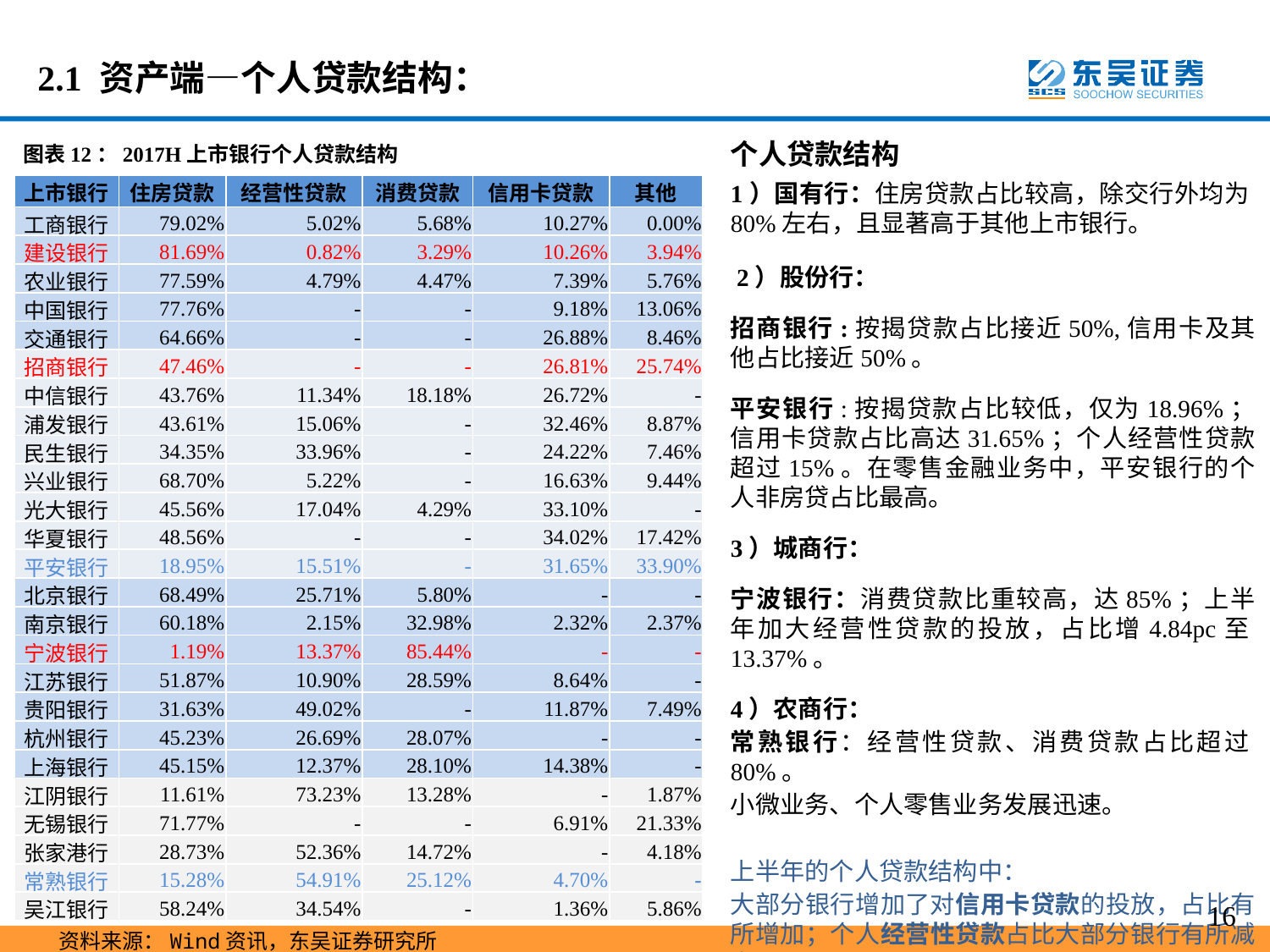

2.1 资产端—个人贷款结构：
个人贷款结构
1）国有行：住房贷款占比较高，除交行外均为80%左右，且显著高于其他上市银行。
 2）股份行：
招商银行:按揭贷款占比接近50%,信用卡及其他占比接近50%。
平安银行:按揭贷款占比较低，仅为18.96%；信用卡贷款占比高达31.65%；个人经营性贷款超过15%。在零售金融业务中，平安银行的个人非房贷占比最高。
3）城商行：
宁波银行：消费贷款比重较高，达85%；上半年加大经营性贷款的投放，占比增4.84pc至13.37%。
4）农商行：
常熟银行：经营性贷款、消费贷款占比超过80%。
小微业务、个人零售业务发展迅速。

上半年的个人贷款结构中：
大部分银行增加了对信用卡贷款的投放，占比有所增加；个人经营性贷款占比大部分银行有所减少。
图表12：2017H上市银行个人贷款结构
| 上市银行 | 住房贷款 | 经营性贷款 | 消费贷款 | 信用卡贷款 | 其他 |
| --- | --- | --- | --- | --- | --- |
| 工商银行 | 79.02% | 5.02% | 5.68% | 10.27% | 0.00% |
| 建设银行 | 81.69% | 0.82% | 3.29% | 10.26% | 3.94% |
| 农业银行 | 77.59% | 4.79% | 4.47% | 7.39% | 5.76% |
| 中国银行 | 77.76% | - | - | 9.18% | 13.06% |
| 交通银行 | 64.66% | - | - | 26.88% | 8.46% |
| 招商银行 | 47.46% | - | - | 26.81% | 25.74% |
| 中信银行 | 43.76% | 11.34% | 18.18% | 26.72% | - |
| 浦发银行 | 43.61% | 15.06% | - | 32.46% | 8.87% |
| 民生银行 | 34.35% | 33.96% | - | 24.22% | 7.46% |
| 兴业银行 | 68.70% | 5.22% | - | 16.63% | 9.44% |
| 光大银行 | 45.56% | 17.04% | 4.29% | 33.10% | - |
| 华夏银行 | 48.56% | - | - | 34.02% | 17.42% |
| 平安银行 | 18.95% | 15.51% | - | 31.65% | 33.90% |
| 北京银行 | 68.49% | 25.71% | 5.80% | - | - |
| 南京银行 | 60.18% | 2.15% | 32.98% | 2.32% | 2.37% |
| 宁波银行 | 1.19% | 13.37% | 85.44% | - | - |
| 江苏银行 | 51.87% | 10.90% | 28.59% | 8.64% | - |
| 贵阳银行 | 31.63% | 49.02% | - | 11.87% | 7.49% |
| 杭州银行 | 45.23% | 26.69% | 28.07% | - | - |
| 上海银行 | 45.15% | 12.37% | 28.10% | 14.38% | - |
| 江阴银行 | 11.61% | 73.23% | 13.28% | - | 1.87% |
| 无锡银行 | 71.77% | - | - | 6.91% | 21.33% |
| 张家港行 | 28.73% | 52.36% | 14.72% | - | 4.18% |
| 常熟银行 | 15.28% | 54.91% | 25.12% | 4.70% | - |
| 吴江银行 | 58.24% | 34.54% | - | 1.36% | 5.86% |
16
资料来源：Wind资讯，东吴证券研究所